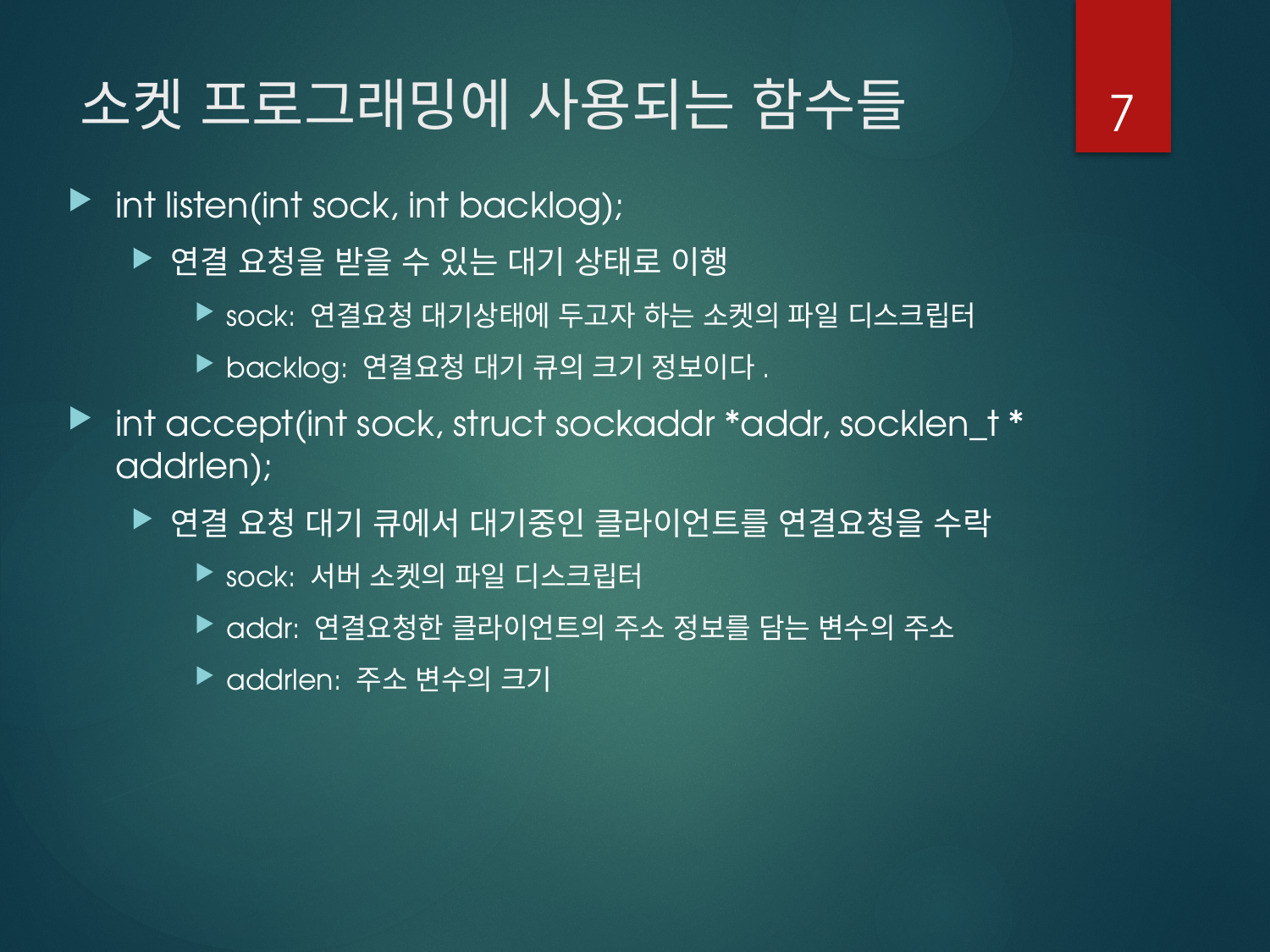

7
# 소켓 프로그래밍에 사용되는 함수들
int listen(int sock, int backlog);
연결 요청을 받을 수 있는 대기 상태로 이행
sock: 연결요청 대기상태에 두고자 하는 소켓의 파일 디스크립터
backlog: 연결요청 대기 큐의 크기 정보이다.
int accept(int sock, struct sockaddr *addr, socklen_t * addrlen);
연결 요청 대기 큐에서 대기중인 클라이언트를 연결요청을 수락
sock: 서버 소켓의 파일 디스크립터
addr: 연결요청한 클라이언트의 주소 정보를 담는 변수의 주소
addrlen: 주소 변수의 크기